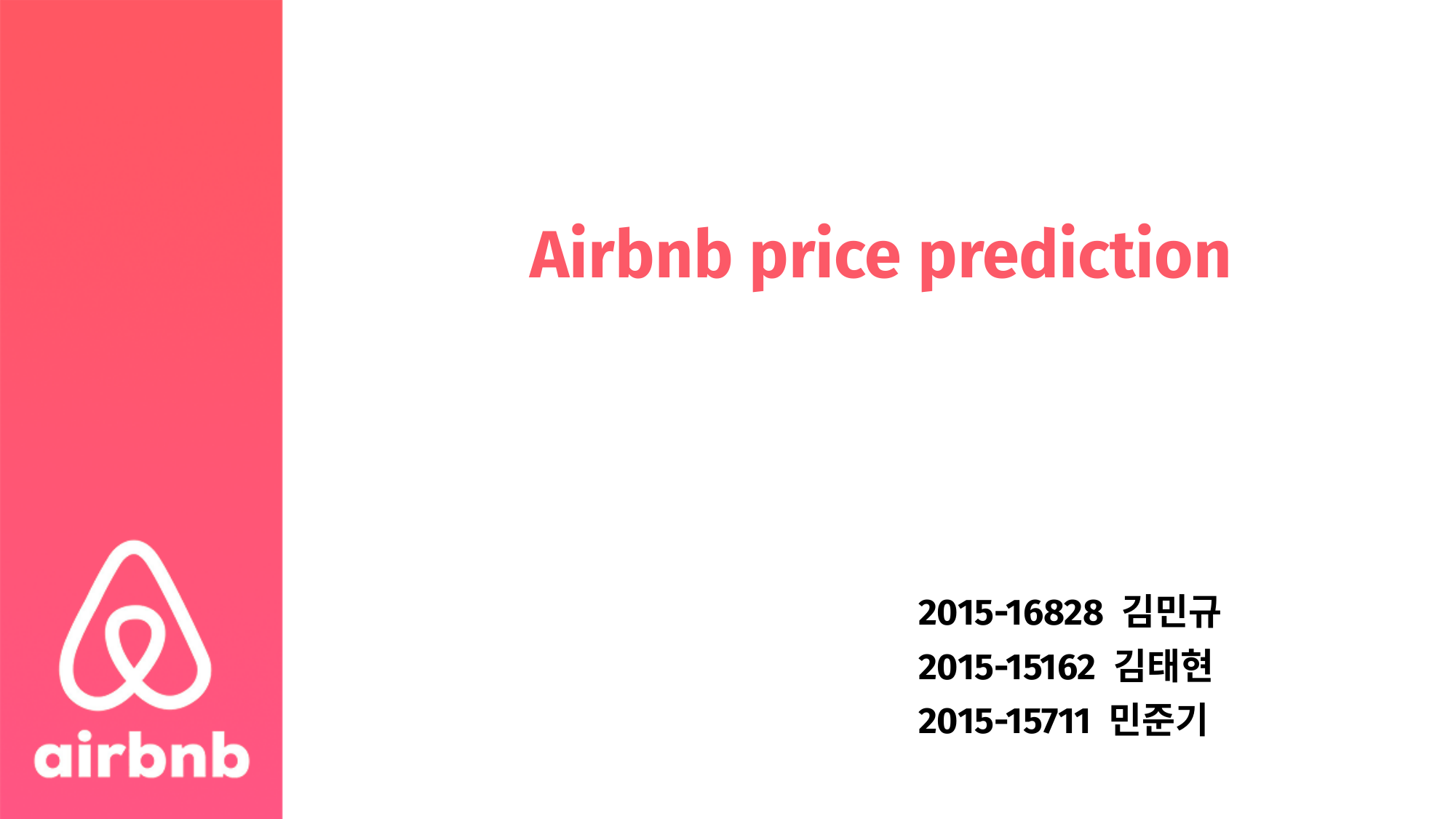

# Airbnb price prediction
2015-16828 김민규
2015-15162 김태현
2015-15711 민준기